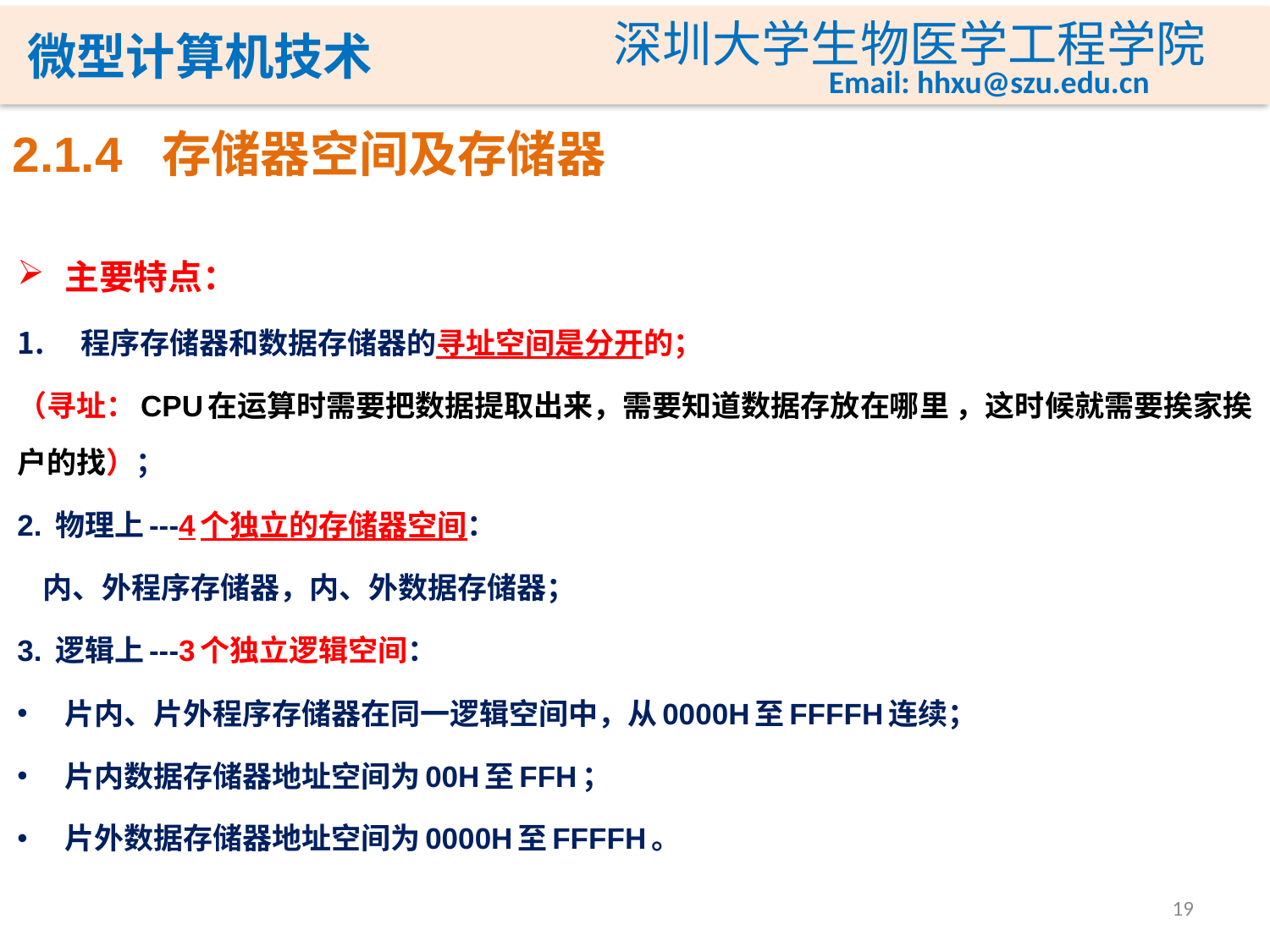

# 2.1.4  存储器空间及存储器

主要特点：
程序存储器和数据存储器的寻址空间是分开的；
（寻址：CPU在运算时需要把数据提取出来，需要知道数据存放在哪里 ，这时候就需要挨家挨户的找）；
2. 物理上---4个独立的存储器空间：
   内、外程序存储器，内、外数据存储器；
3. 逻辑上---3个独立逻辑空间：
片内、片外程序存储器在同一逻辑空间中，从0000H至FFFFH连续；
片内数据存储器地址空间为00H至FFH；
片外数据存储器地址空间为0000H至FFFFH。

19